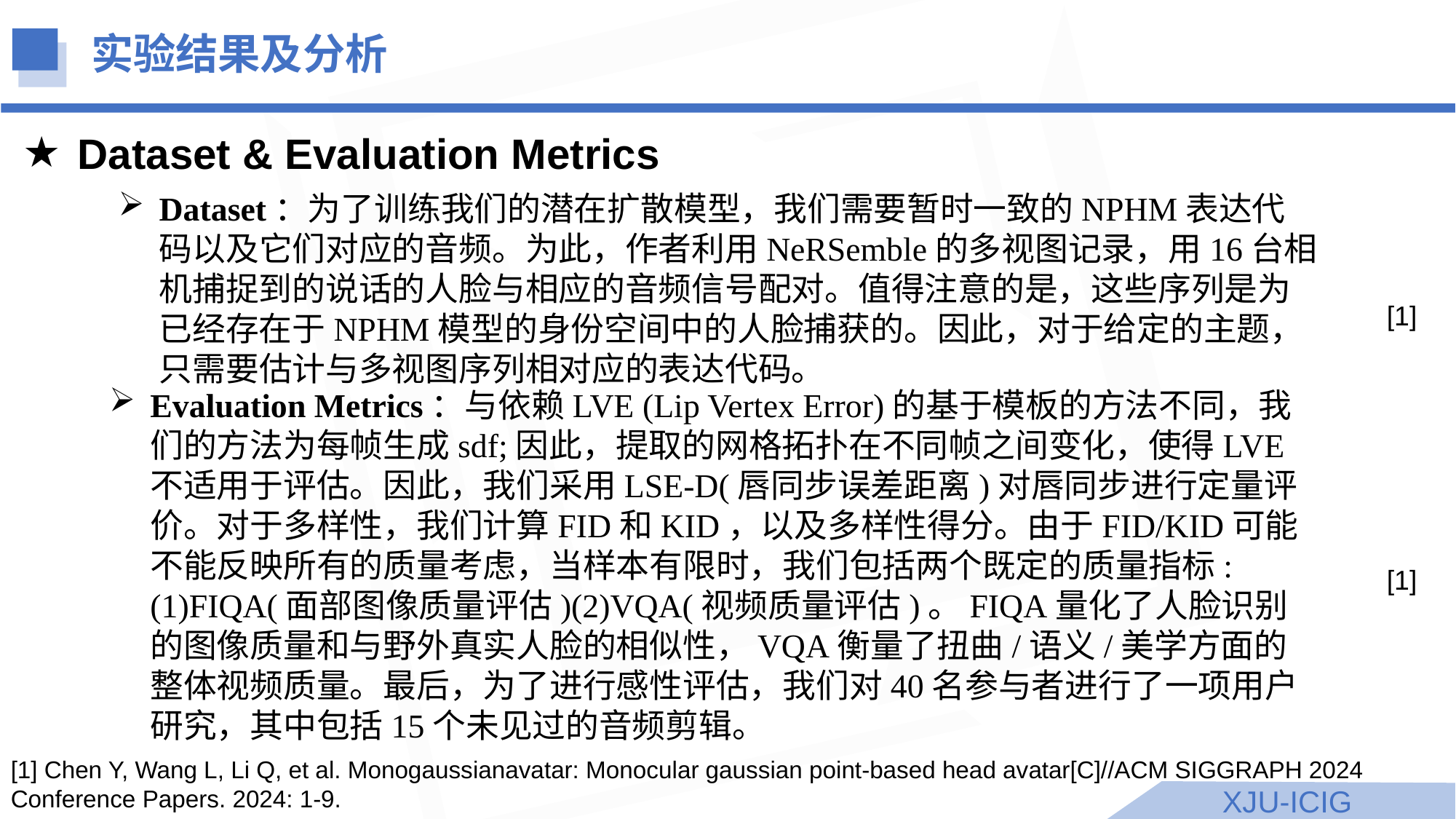

实验结果及分析

Dataset & Evaluation Metrics
Dataset：为了训练我们的潜在扩散模型，我们需要暂时一致的NPHM表达代码以及它们对应的音频。为此，作者利用NeRSemble的多视图记录，用16台相机捕捉到的说话的人脸与相应的音频信号配对。值得注意的是，这些序列是为已经存在于NPHM模型的身份空间中的人脸捕获的。因此，对于给定的主题，只需要估计与多视图序列相对应的表达代码。
[1]
Evaluation Metrics：与依赖LVE (Lip Vertex Error)的基于模板的方法不同，我们的方法为每帧生成sdf;因此，提取的网格拓扑在不同帧之间变化，使得LVE不适用于评估。因此，我们采用LSE-D(唇同步误差距离)对唇同步进行定量评价。对于多样性，我们计算FID和KID，以及多样性得分。由于FID/KID可能不能反映所有的质量考虑，当样本有限时，我们包括两个既定的质量指标:(1)FIQA(面部图像质量评估)(2)VQA(视频质量评估)。FIQA量化了人脸识别的图像质量和与野外真实人脸的相似性，VQA衡量了扭曲/语义/美学方面的整体视频质量。最后，为了进行感性评估，我们对40名参与者进行了一项用户研究，其中包括15个未见过的音频剪辑。
[1]
[1] Chen Y, Wang L, Li Q, et al. Monogaussianavatar: Monocular gaussian point-based head avatar[C]//ACM SIGGRAPH 2024 Conference Papers. 2024: 1-9.
XJU-ICIG